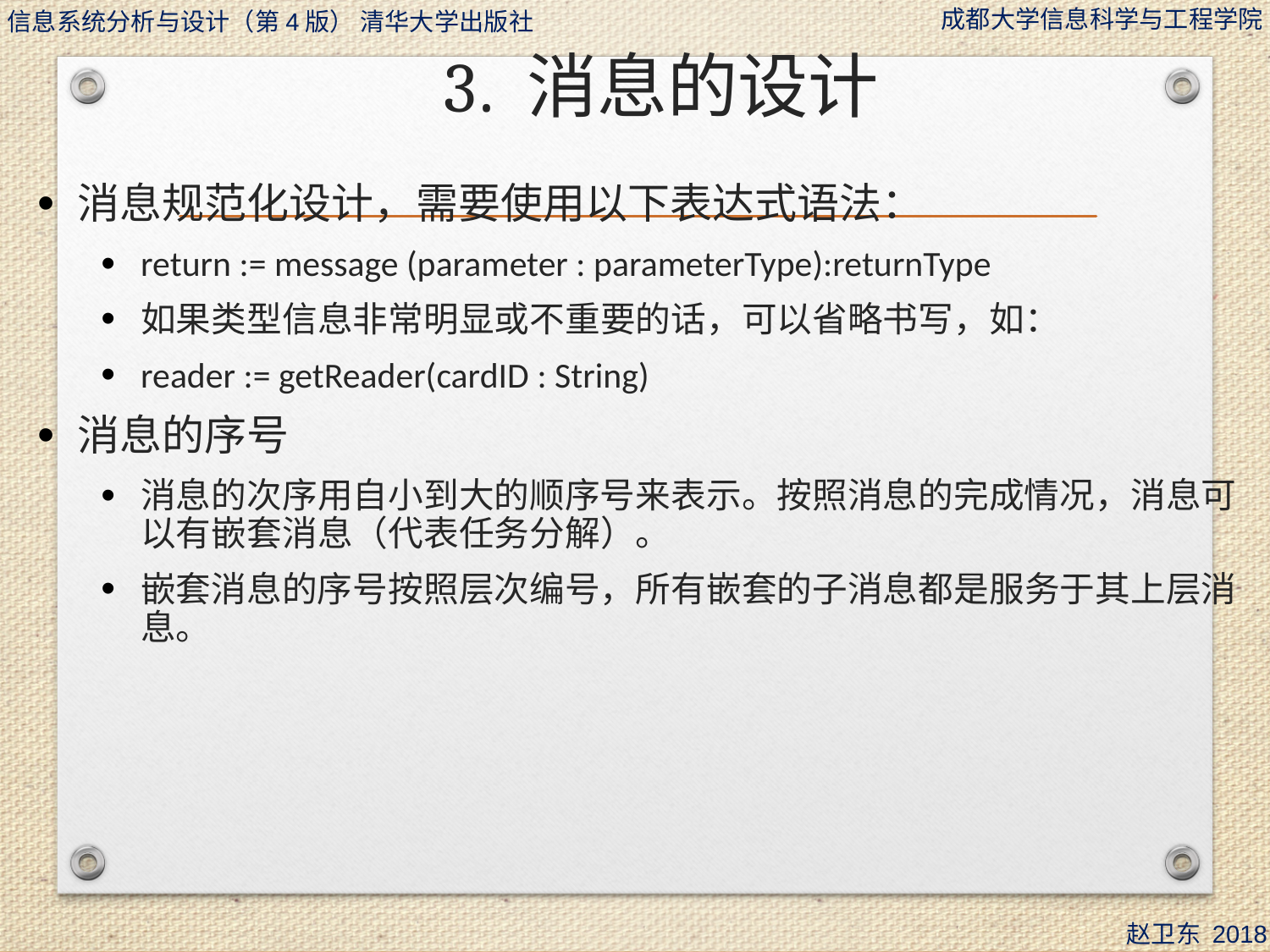

# 3. 消息的设计
消息规范化设计，需要使用以下表达式语法：
return := message (parameter : parameterType):returnType
如果类型信息非常明显或不重要的话，可以省略书写，如：
reader := getReader(cardID : String)
消息的序号
消息的次序用自小到大的顺序号来表示。按照消息的完成情况，消息可以有嵌套消息（代表任务分解）。
嵌套消息的序号按照层次编号，所有嵌套的子消息都是服务于其上层消息。